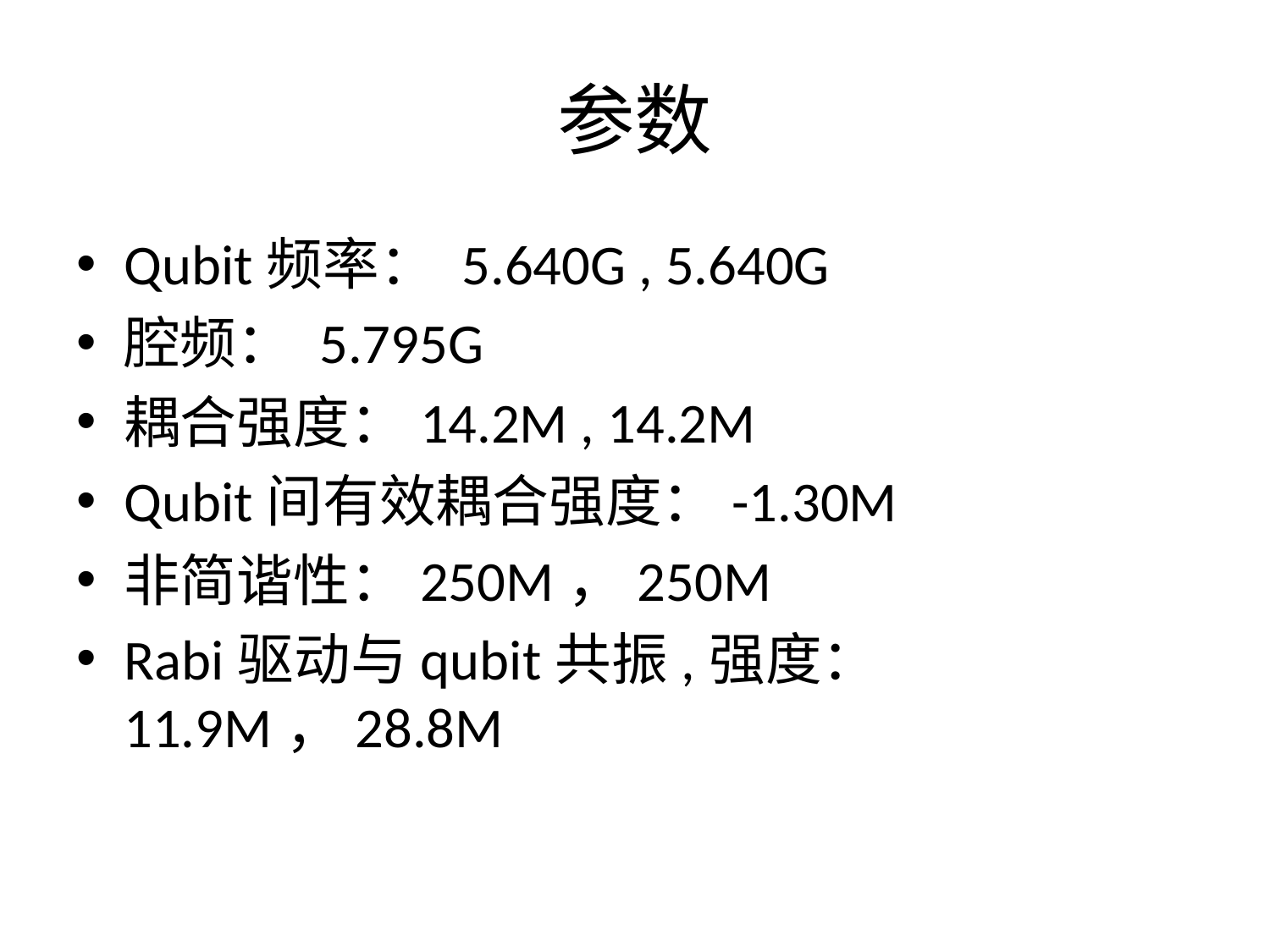

# 参数
Qubit频率： 5.640G , 5.640G
腔频： 5.795G
耦合强度：14.2M , 14.2M
Qubit间有效耦合强度：-1.30M
非简谐性：250M，250M
Rabi驱动与qubit共振,强度：11.9M，28.8M